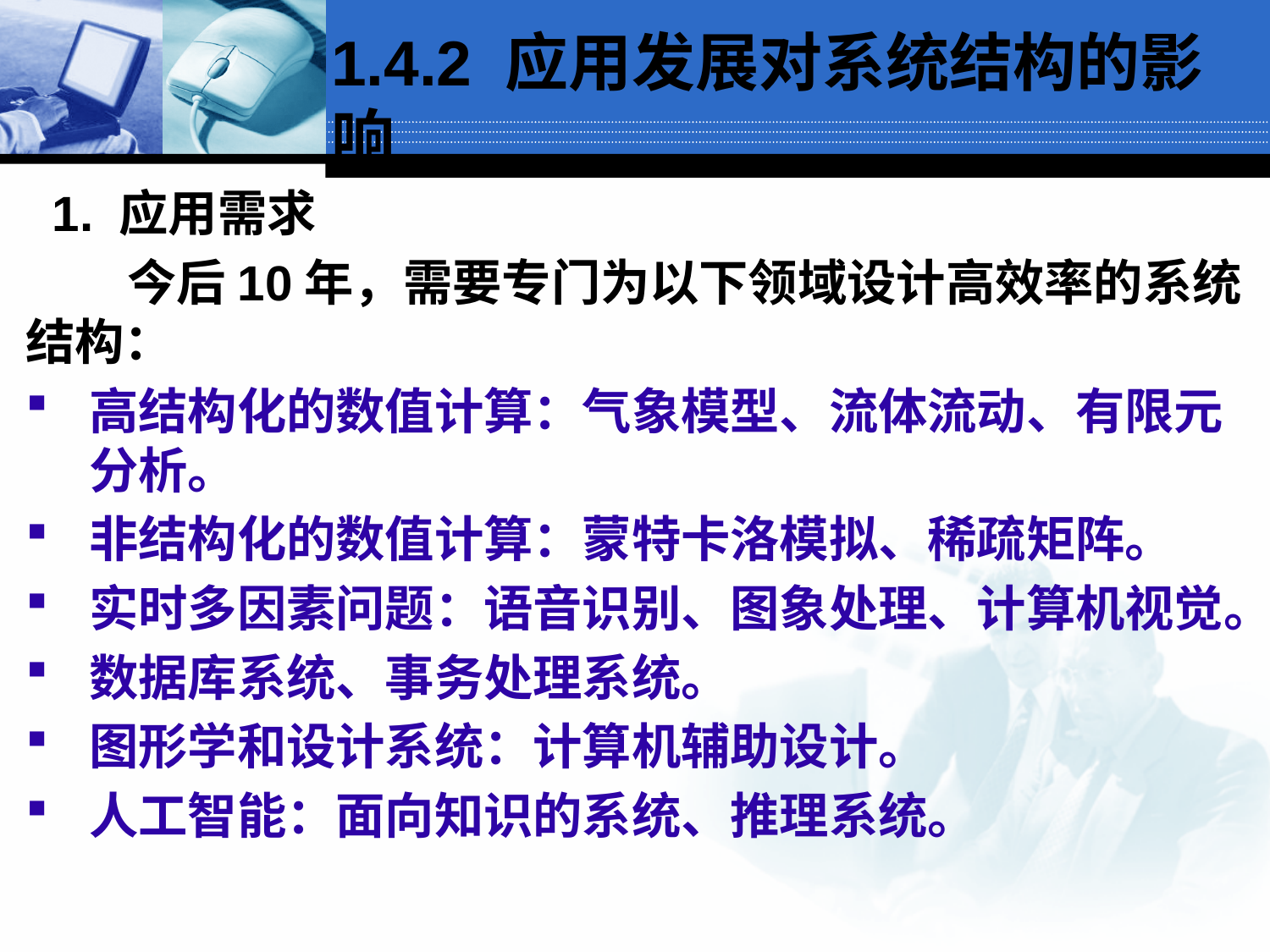

1.4.2 应用发展对系统结构的影响
1. 应用需求
        今后10年，需要专门为以下领域设计高效率的系统结构：
高结构化的数值计算：气象模型、流体流动、有限元分析。
非结构化的数值计算：蒙特卡洛模拟、稀疏矩阵。
实时多因素问题：语音识别、图象处理、计算机视觉。
数据库系统、事务处理系统。
图形学和设计系统：计算机辅助设计。
人工智能：面向知识的系统、推理系统。